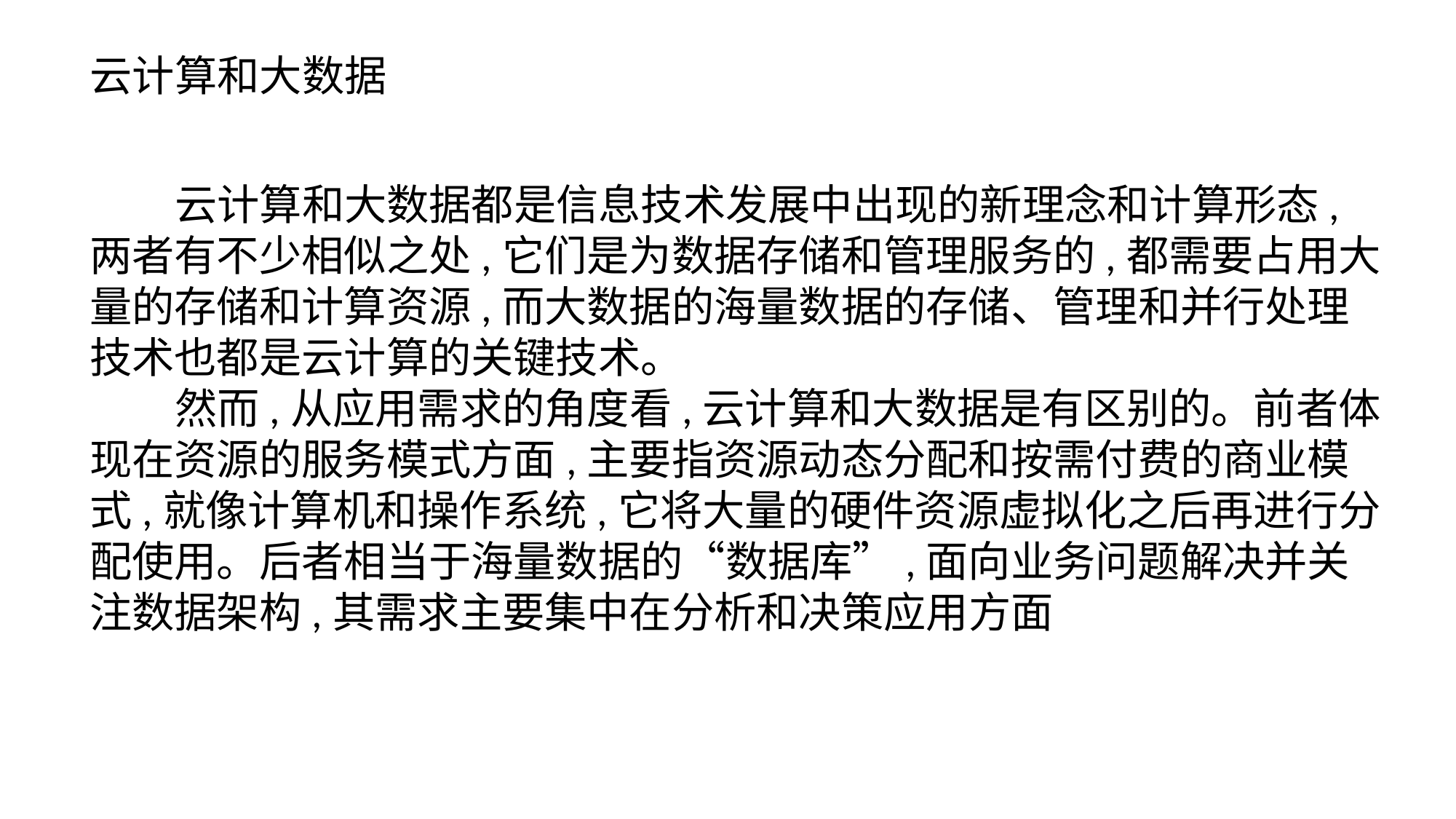

云计算和大数据
云计算和大数据都是信息技术发展中出现的新理念和计算形态,两者有不少相似之处,它们是为数据存储和管理服务的,都需要占用大量的存储和计算资源,而大数据的海量数据的存储、管理和并行处理技术也都是云计算的关键技术。
然而,从应用需求的角度看,云计算和大数据是有区别的。前者体现在资源的服务模式方面,主要指资源动态分配和按需付费的商业模式,就像计算机和操作系统,它将大量的硬件资源虚拟化之后再进行分配使用。后者相当于海量数据的“数据库”,面向业务问题解决并关注数据架构,其需求主要集中在分析和决策应用方面